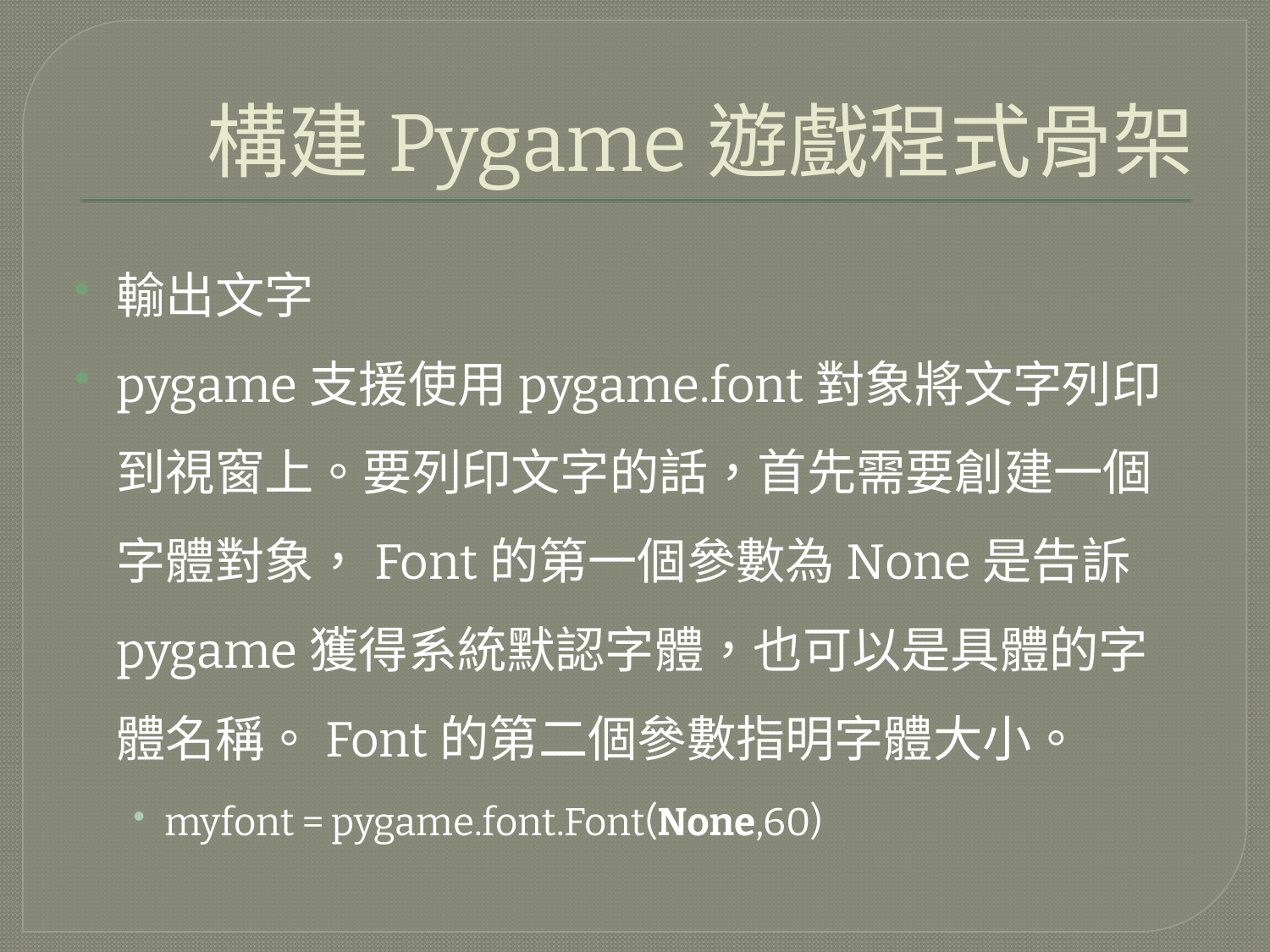

# 構建Pygame遊戲程式骨架
輸出文字
pygame支援使用pygame.font對象將文字列印到視窗上。要列印文字的話，首先需要創建一個字體對象，Font的第一個參數為None是告訴pygame獲得系統默認字體，也可以是具體的字體名稱。Font的第二個參數指明字體大小。
myfont = pygame.font.Font(None,60)